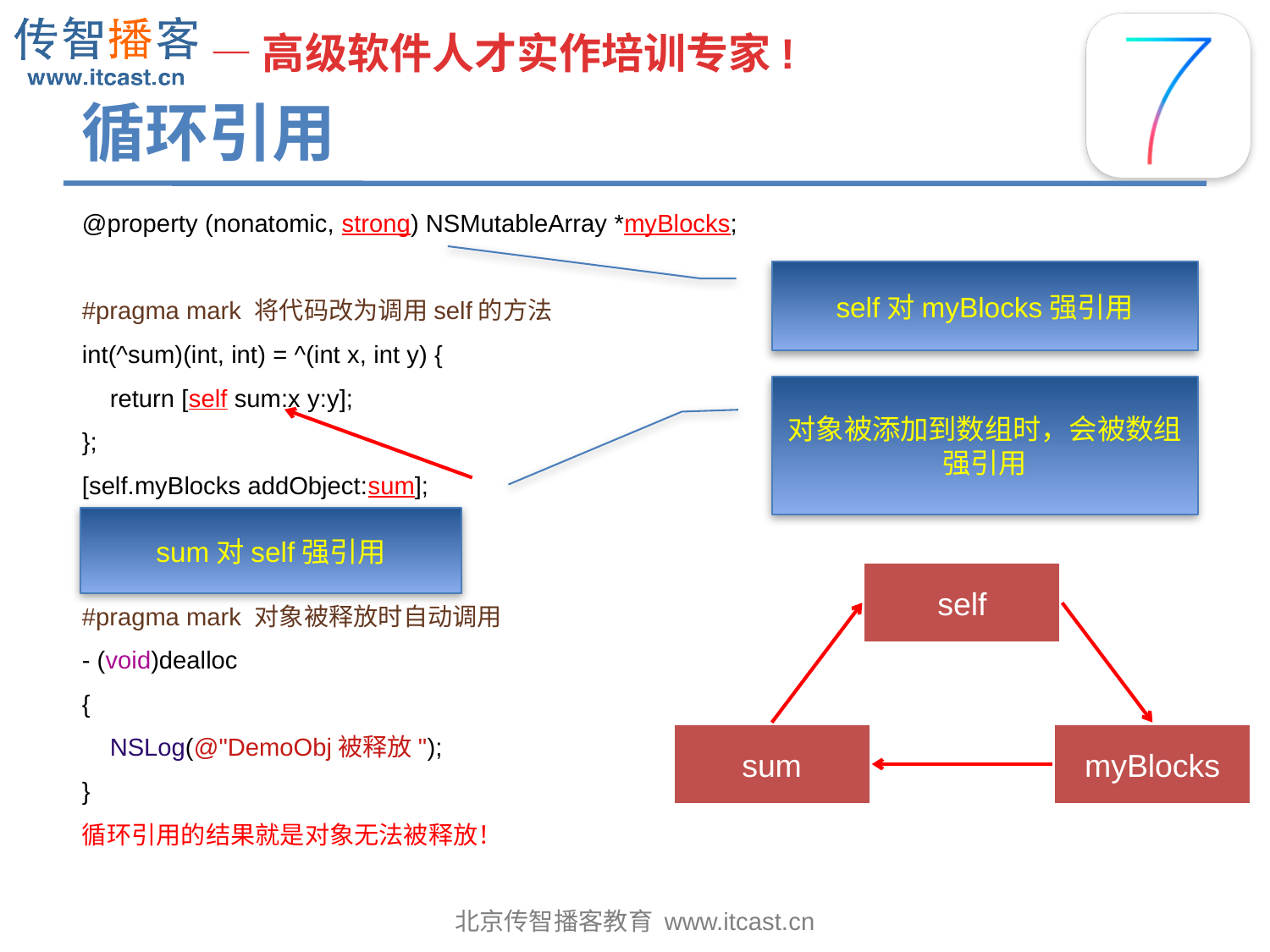

# 循环引用
@property (nonatomic, strong) NSMutableArray *myBlocks;

#pragma mark 将代码改为调用self的方法
int(^sum)(int, int) = ^(int x, int y) {
    return [self sum:x y:y];
};
[self.myBlocks addObject:sum];

#pragma mark 对象被释放时自动调用
- (void)dealloc
{
    NSLog(@"DemoObj被释放");
}
循环引用的结果就是对象无法被释放！
self对myBlocks强引用
对象被添加到数组时，会被数组强引用
sum对self强引用
self
sum
myBlocks